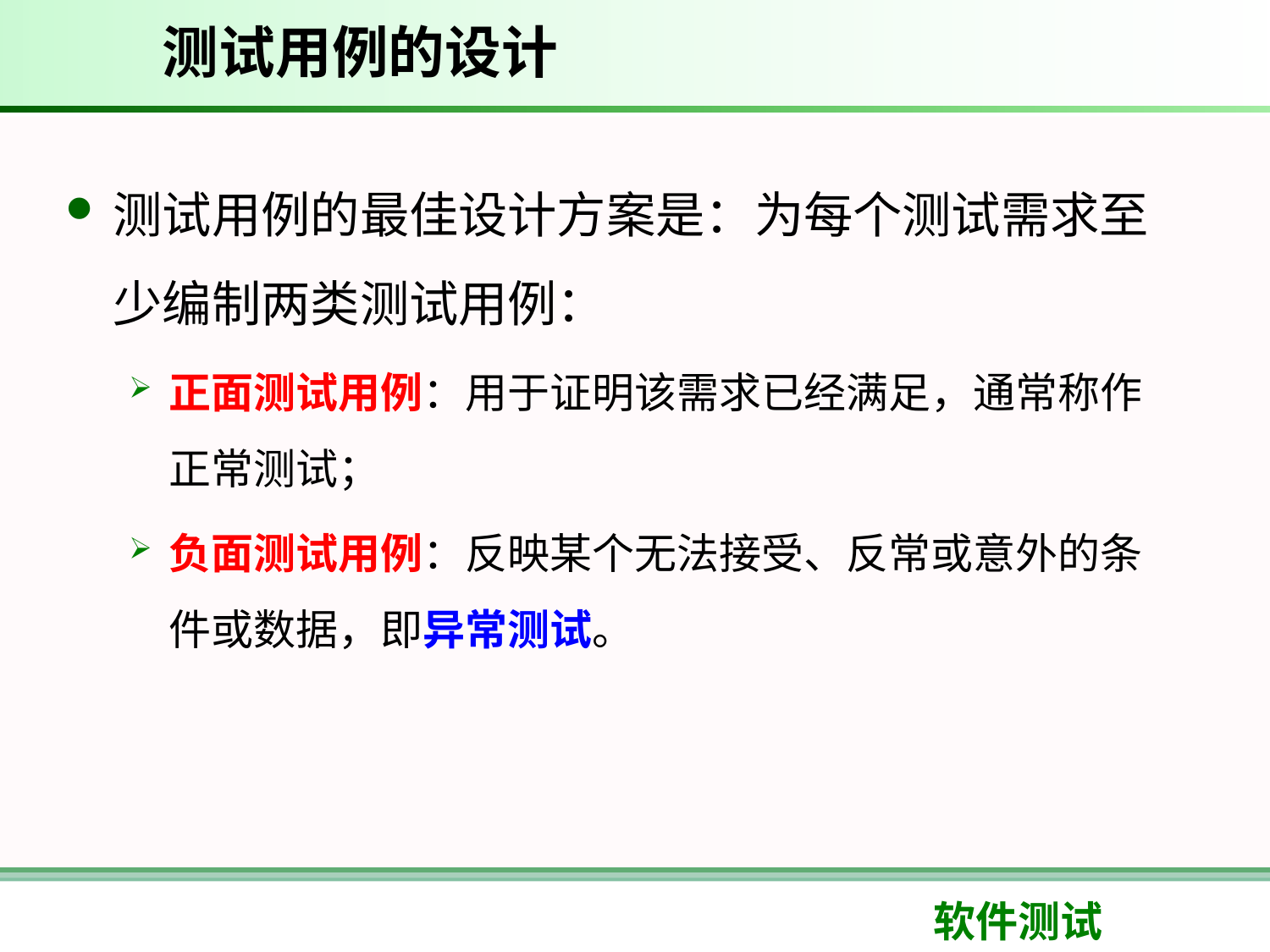

测试用例的设计
测试用例的最佳设计方案是：为每个测试需求至少编制两类测试用例：
正面测试用例：用于证明该需求已经满足，通常称作正常测试；
负面测试用例：反映某个无法接受、反常或意外的条件或数据，即异常测试。